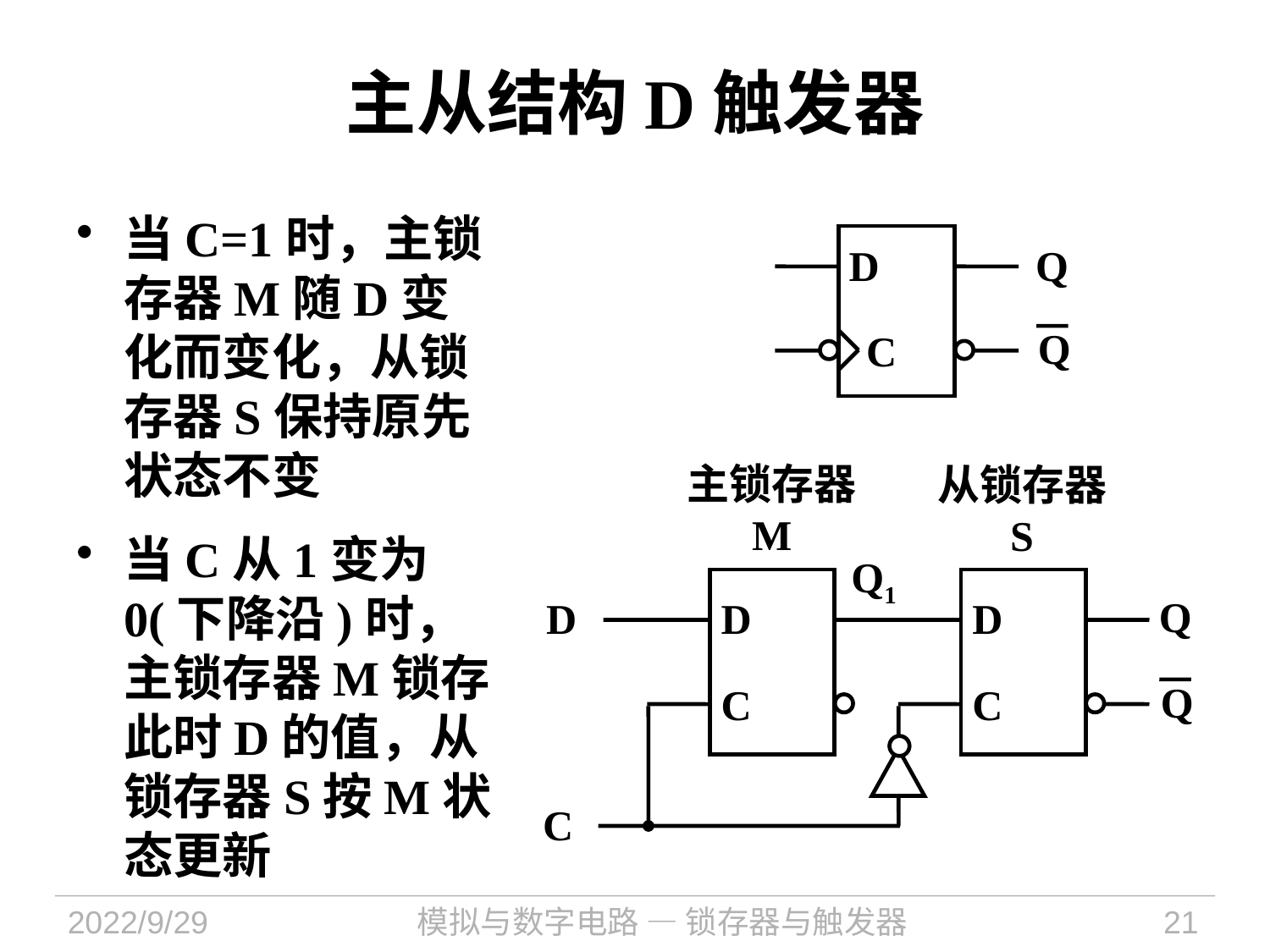

# 主从结构D触发器
当C=1时，主锁存器M随D变化而变化，从锁存器S保持原先状态不变
当C从1变为0(下降沿)时，主锁存器M锁存此时D的值，从锁存器S按M状态更新

D
Q

Q
C

主锁存器
M
从锁存器
S
Q1

Q
D
D
D

Q
C
C

C

2022/9/29
模拟与数字电路 — 锁存器与触发器
21